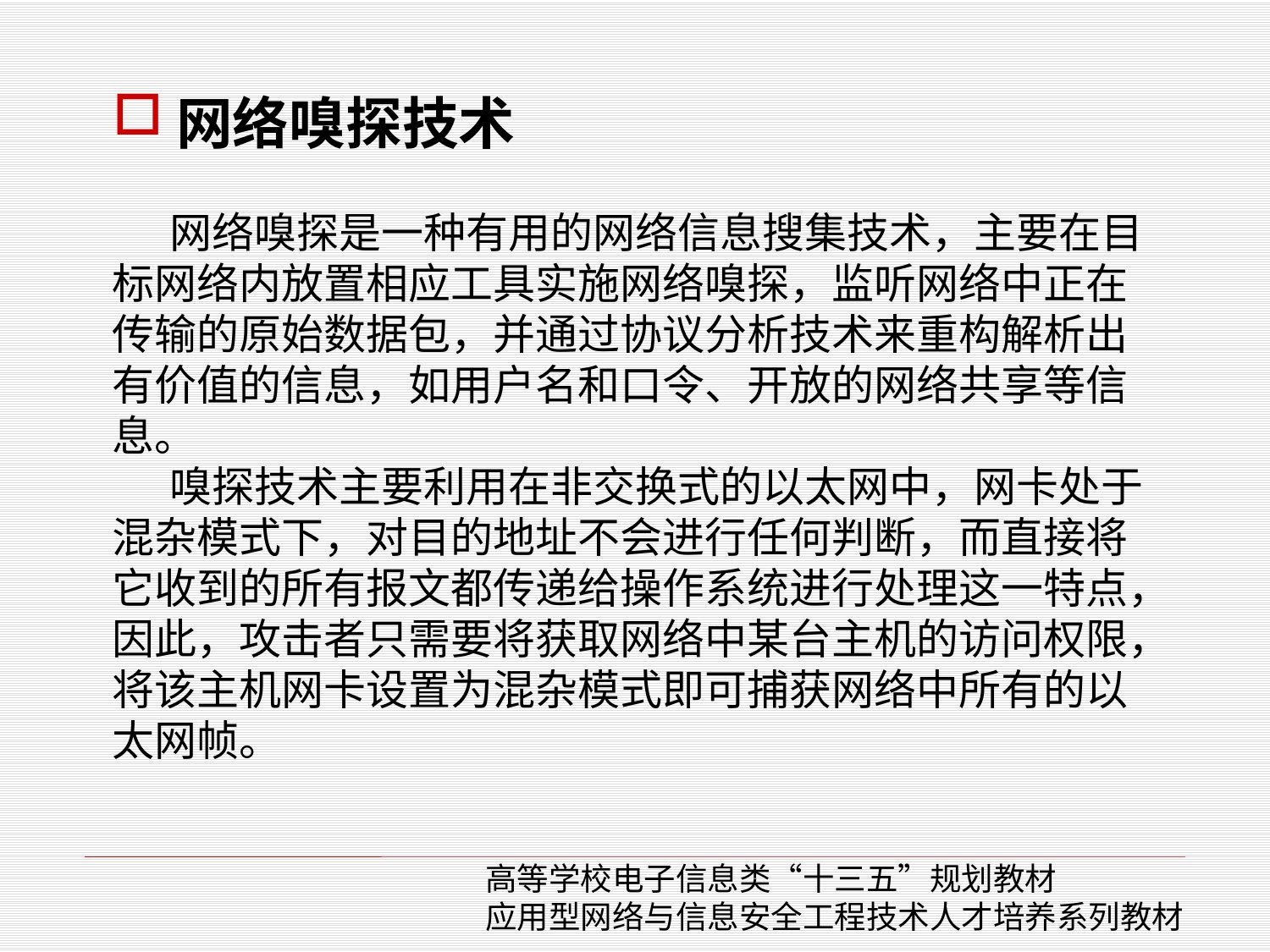

网络嗅探技术
     网络嗅探是一种有用的网络信息搜集技术，主要在目标网络内放置相应工具实施网络嗅探，监听网络中正在传输的原始数据包，并通过协议分析技术来重构解析出有价值的信息，如用户名和口令、开放的网络共享等信息。
     嗅探技术主要利用在非交换式的以太网中，网卡处于混杂模式下，对目的地址不会进行任何判断，而直接将它收到的所有报文都传递给操作系统进行处理这一特点，因此，攻击者只需要将获取网络中某台主机的访问权限，将该主机网卡设置为混杂模式即可捕获网络中所有的以太网帧。
高等学校电子信息类“十三五”规划教材
应用型网络与信息安全工程技术人才培养系列教材